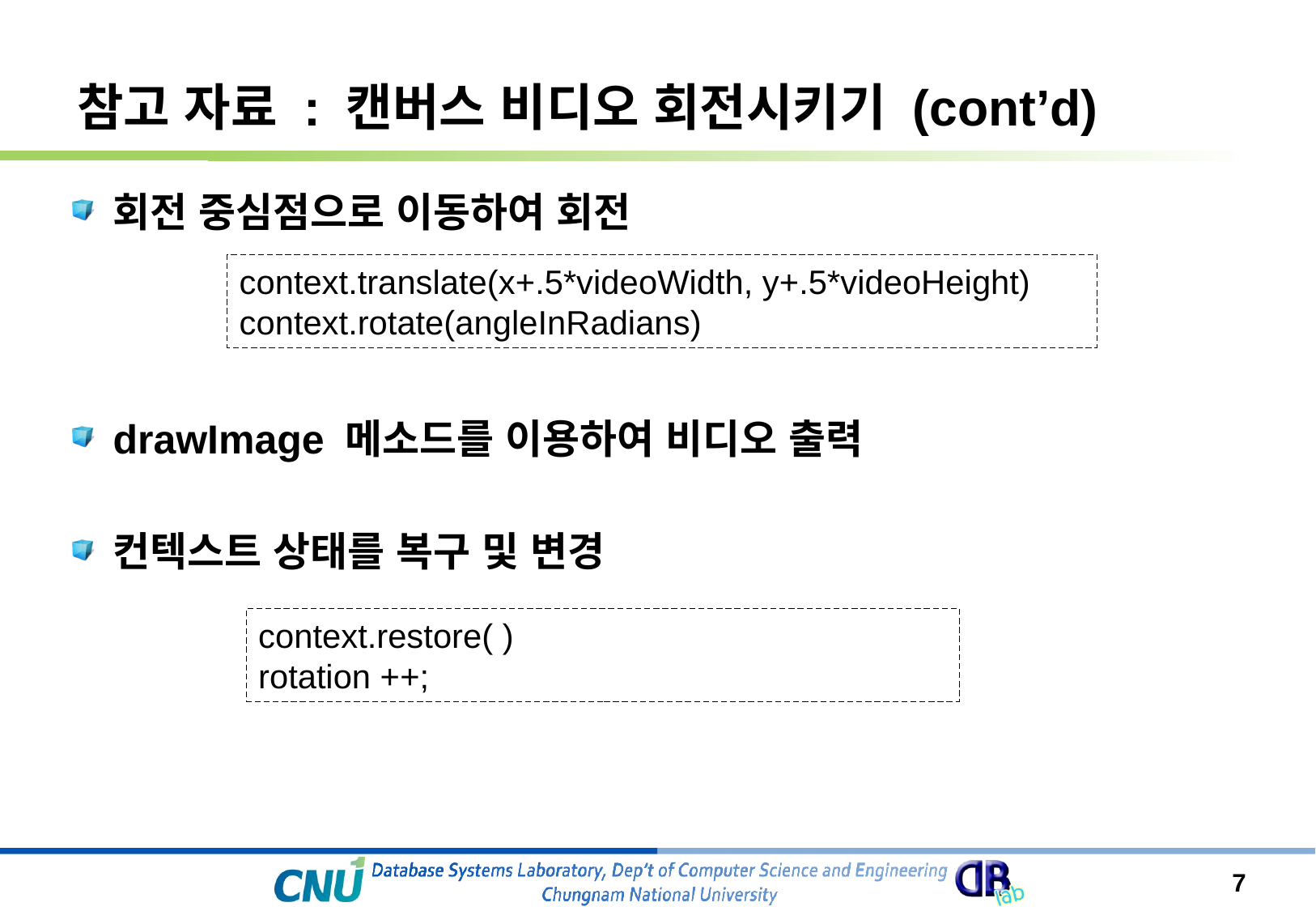

# 참고 자료 : 캔버스 비디오 회전시키기 (cont’d)
회전 중심점으로 이동하여 회전

drawImage 메소드를 이용하여 비디오 출력

컨텍스트 상태를 복구 및 변경
context.translate(x+.5*videoWidth, y+.5*videoHeight)
context.rotate(angleInRadians)
context.restore( )
rotation ++;
7